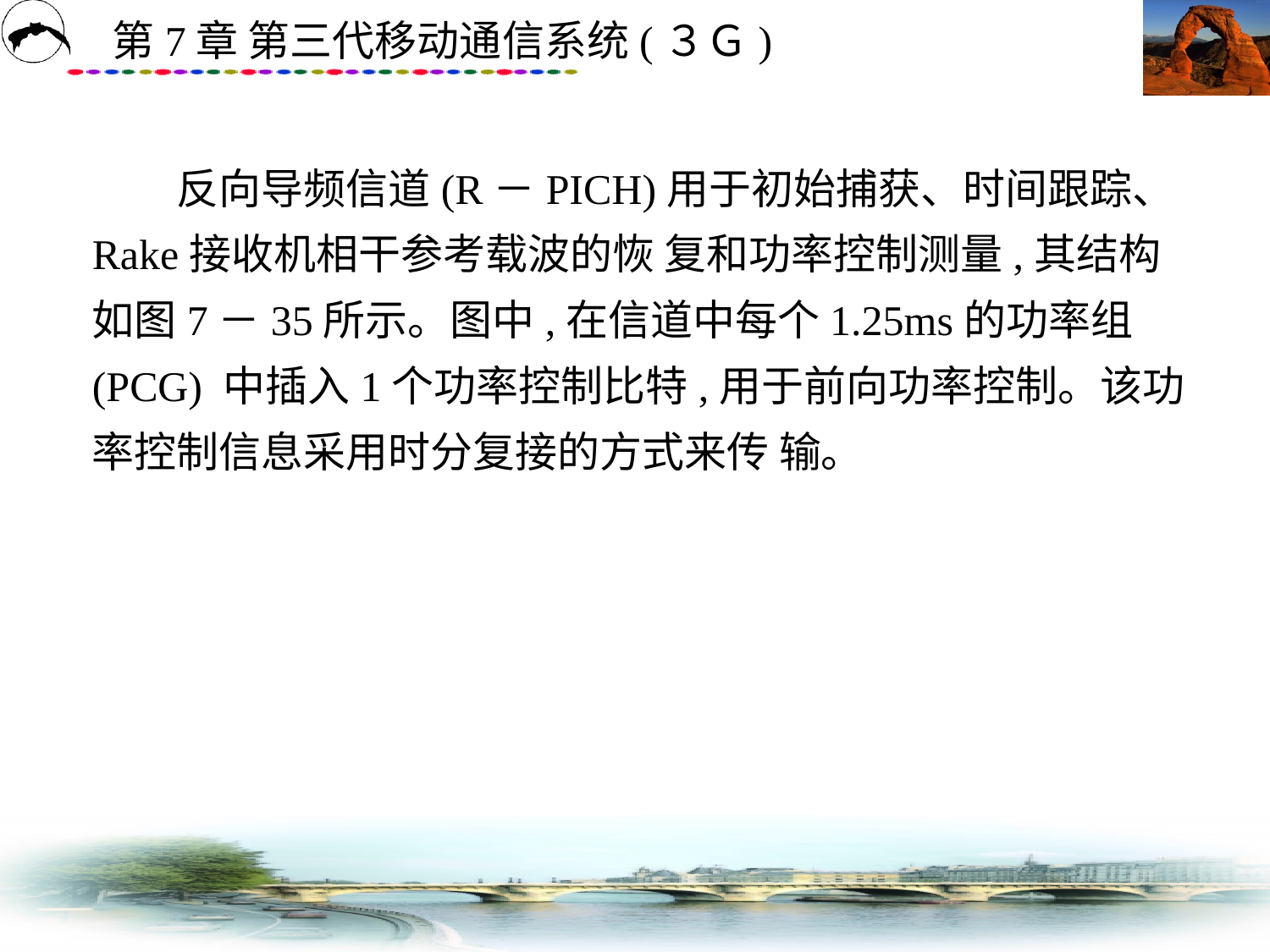

# 反向导频信道(R－PICH)用于初始捕获、时间跟踪、Rake接收机相干参考载波的恢 复和功率控制测量,其结构如图7－35所示。图中,在信道中每个1.25ms的功率组(PCG) 中插入1个功率控制比特,用于前向功率控制。该功率控制信息采用时分复接的方式来传 输。